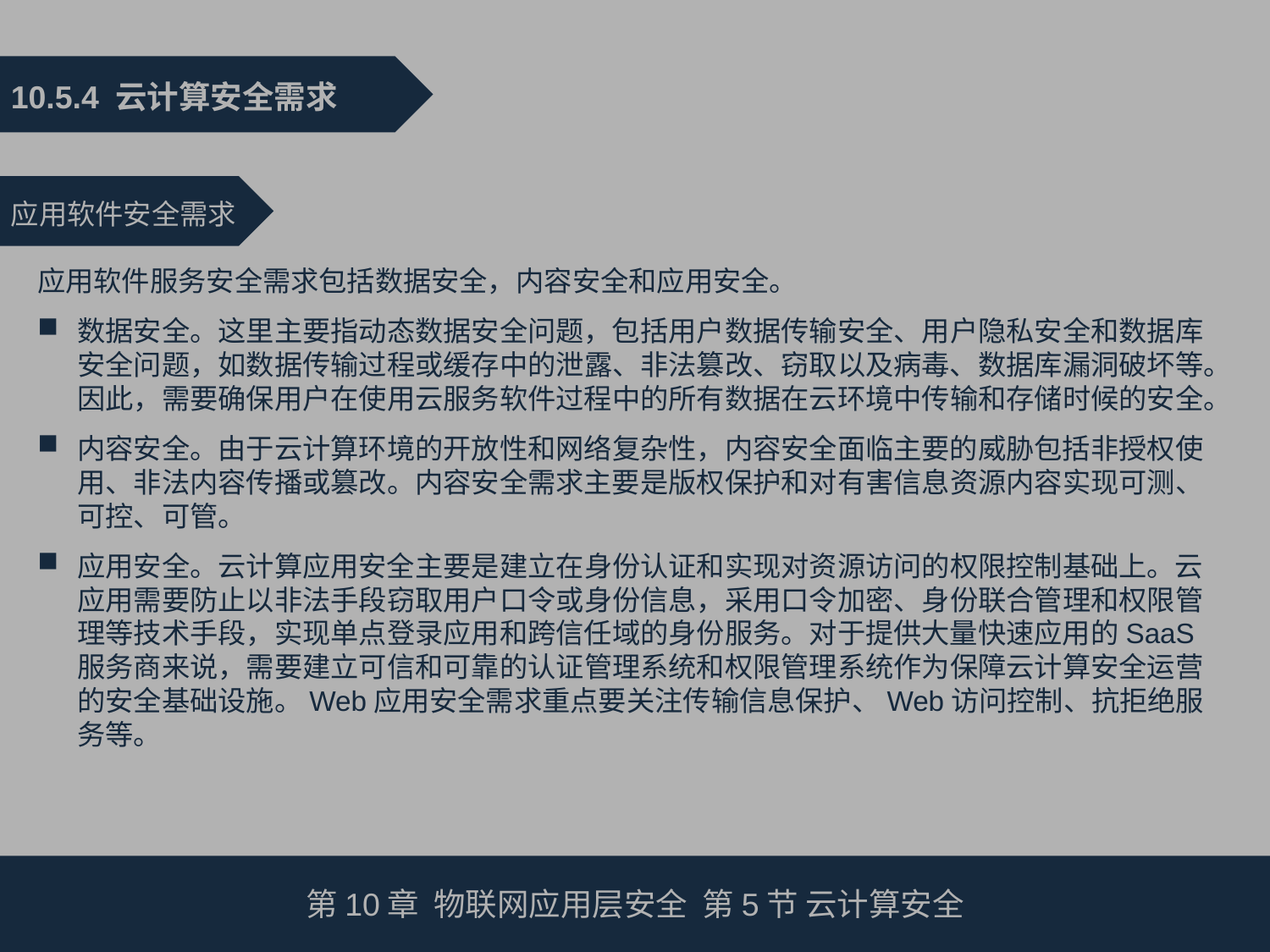

10.5.4 云计算安全需求
应用软件安全需求
应用软件服务安全需求包括数据安全，内容安全和应用安全。
数据安全。这里主要指动态数据安全问题，包括用户数据传输安全、用户隐私安全和数据库安全问题，如数据传输过程或缓存中的泄露、非法篡改、窃取以及病毒、数据库漏洞破坏等。因此，需要确保用户在使用云服务软件过程中的所有数据在云环境中传输和存储时候的安全。
内容安全。由于云计算环境的开放性和网络复杂性，内容安全面临主要的威胁包括非授权使用、非法内容传播或篡改。内容安全需求主要是版权保护和对有害信息资源内容实现可测、可控、可管。
应用安全。云计算应用安全主要是建立在身份认证和实现对资源访问的权限控制基础上。云应用需要防止以非法手段窃取用户口令或身份信息，采用口令加密、身份联合管理和权限管理等技术手段，实现单点登录应用和跨信任域的身份服务。对于提供大量快速应用的SaaS服务商来说，需要建立可信和可靠的认证管理系统和权限管理系统作为保障云计算安全运营的安全基础设施。Web应用安全需求重点要关注传输信息保护、Web访问控制、抗拒绝服务等。